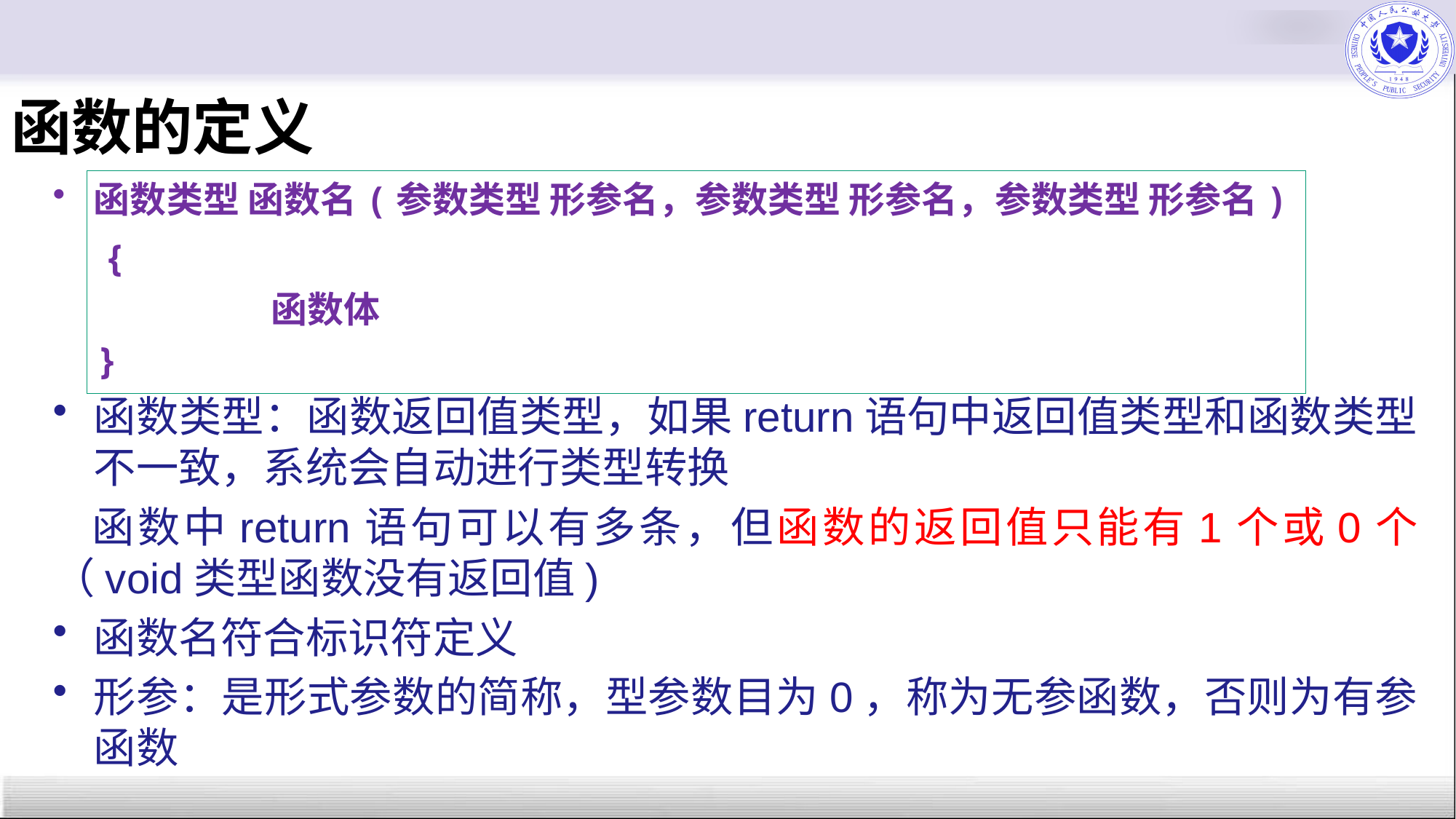

# 函数的定义
函数类型 函数名(参数类型 形参名，参数类型 形参名，参数类型 形参名)
  {
		函数体
  }
函数类型：函数返回值类型，如果return语句中返回值类型和函数类型不一致，系统会自动进行类型转换
  函数中return语句可以有多条，但函数的返回值只能有1个或0个（void类型函数没有返回值)
函数名符合标识符定义
形参：是形式参数的简称，型参数目为0，称为无参函数，否则为有参函数